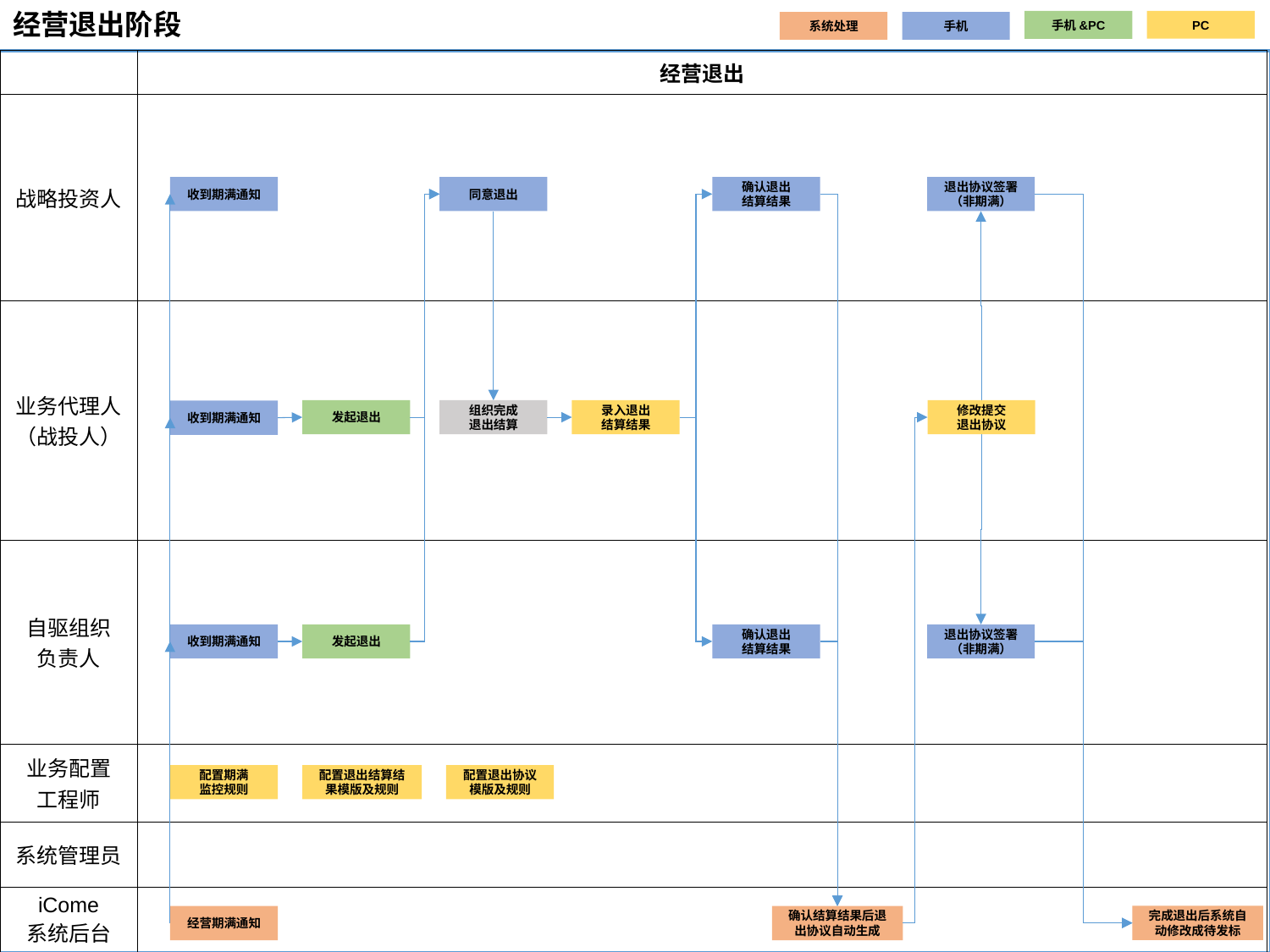

# 经营退出阶段
PC
手机&PC
系统处理
手机
|  | 经营退出 |
| --- | --- |
| 战略投资人 |  |
| 业务代理人 （战投人） |  |
| 自驱组织 负责人 |  |
| 业务配置 工程师 |  |
| 系统管理员 |  |
| iCome 系统后台 |  |
|  |
| --- |
收到期满通知
同意退出
确认退出
结算结果
退出协议签署
（非期满）
发起退出
组织完成
退出结算
录入退出
结算结果
修改提交
退出协议
收到期满通知
收到期满通知
发起退出
确认退出
结算结果
退出协议签署
（非期满）
配置期满
监控规则
配置退出结算结果模版及规则
配置退出协议模版及规则
完成退出后系统自动修改成待发标
经营期满通知
确认结算结果后退出协议自动生成